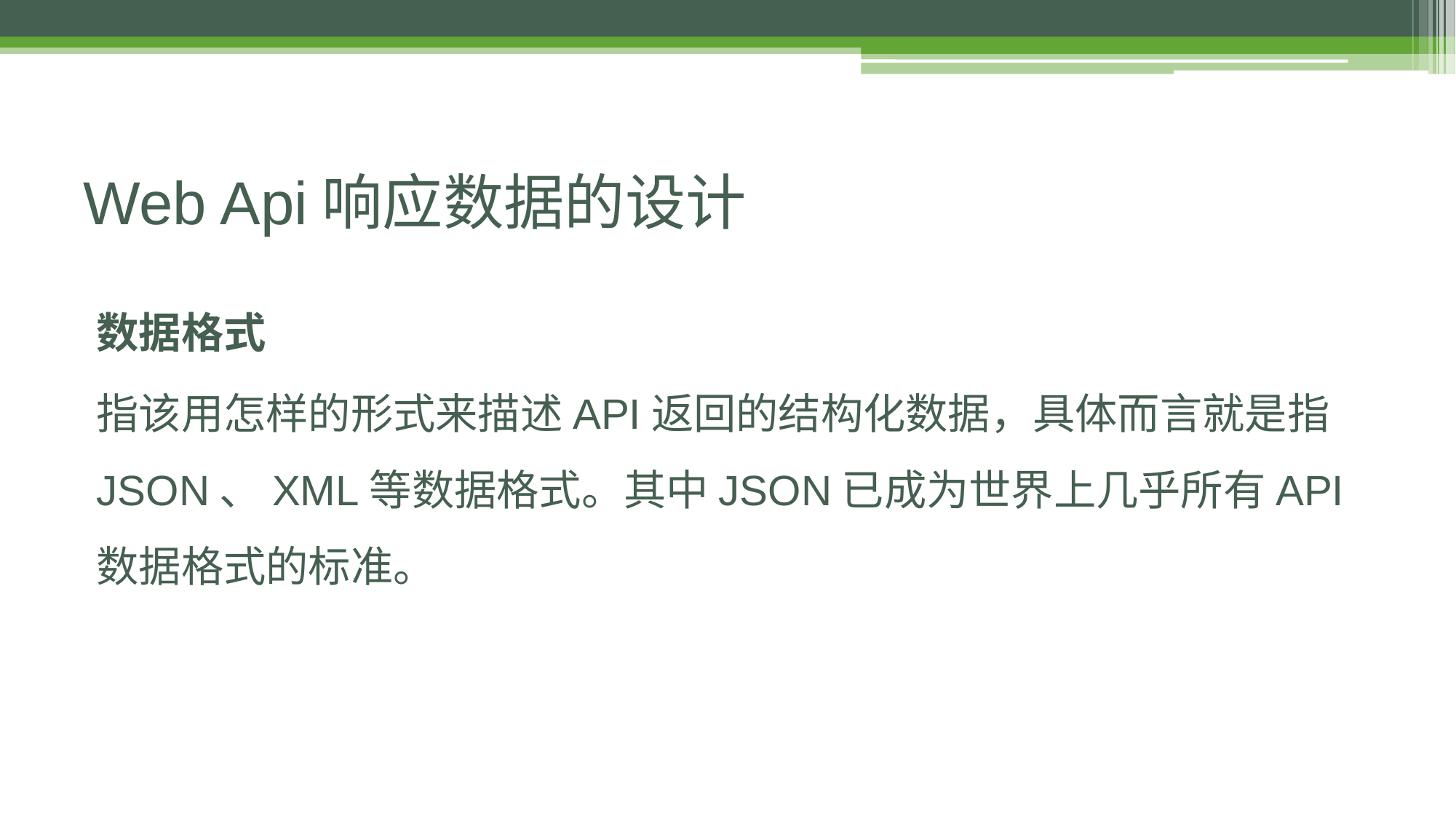

# Web Api响应数据的设计
数据格式
指该用怎样的形式来描述API返回的结构化数据，具体而言就是指JSON、XML等数据格式。其中JSON已成为世界上几乎所有API数据格式的标准。